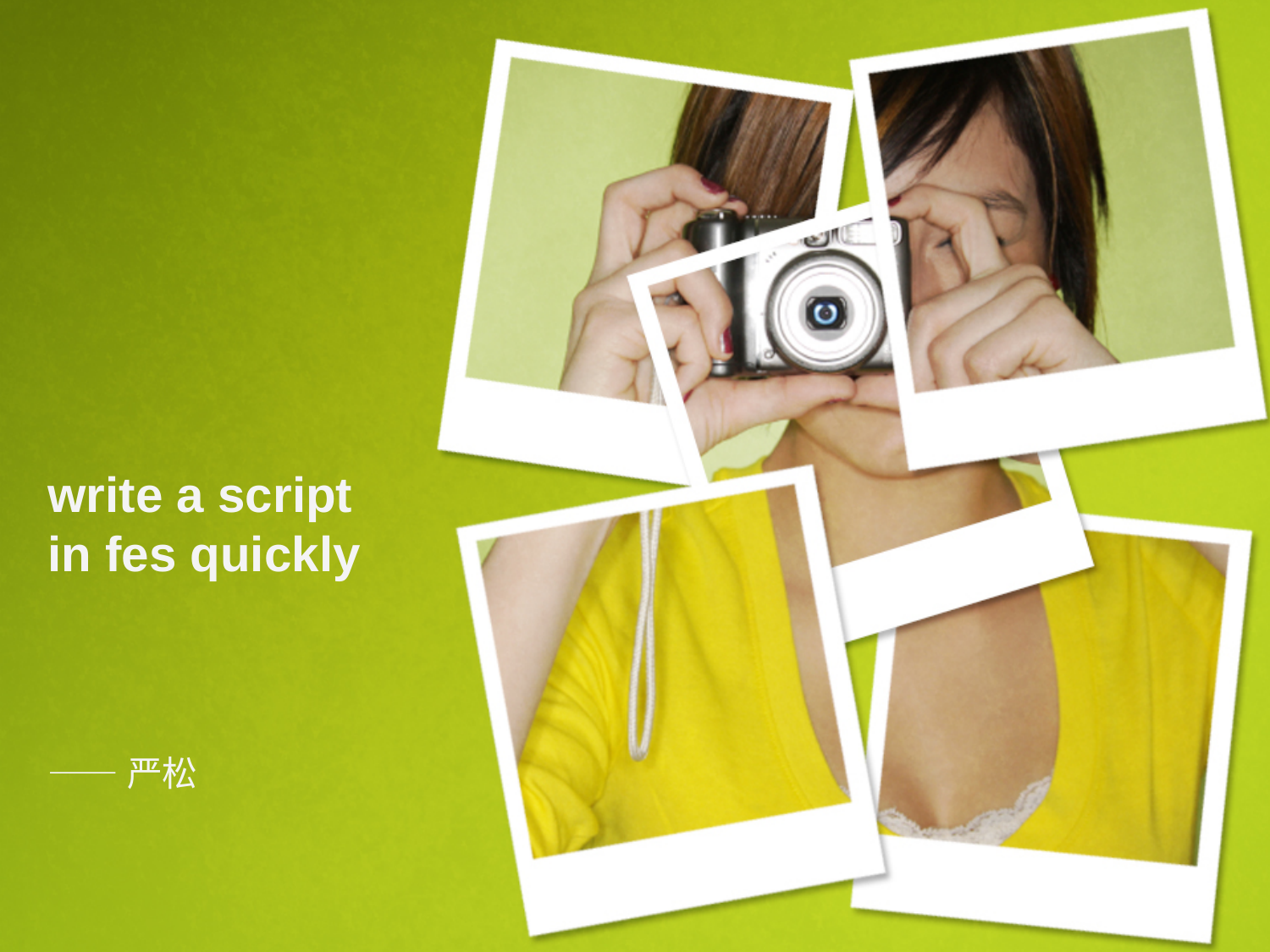

# write a script in fes quickly
——严松